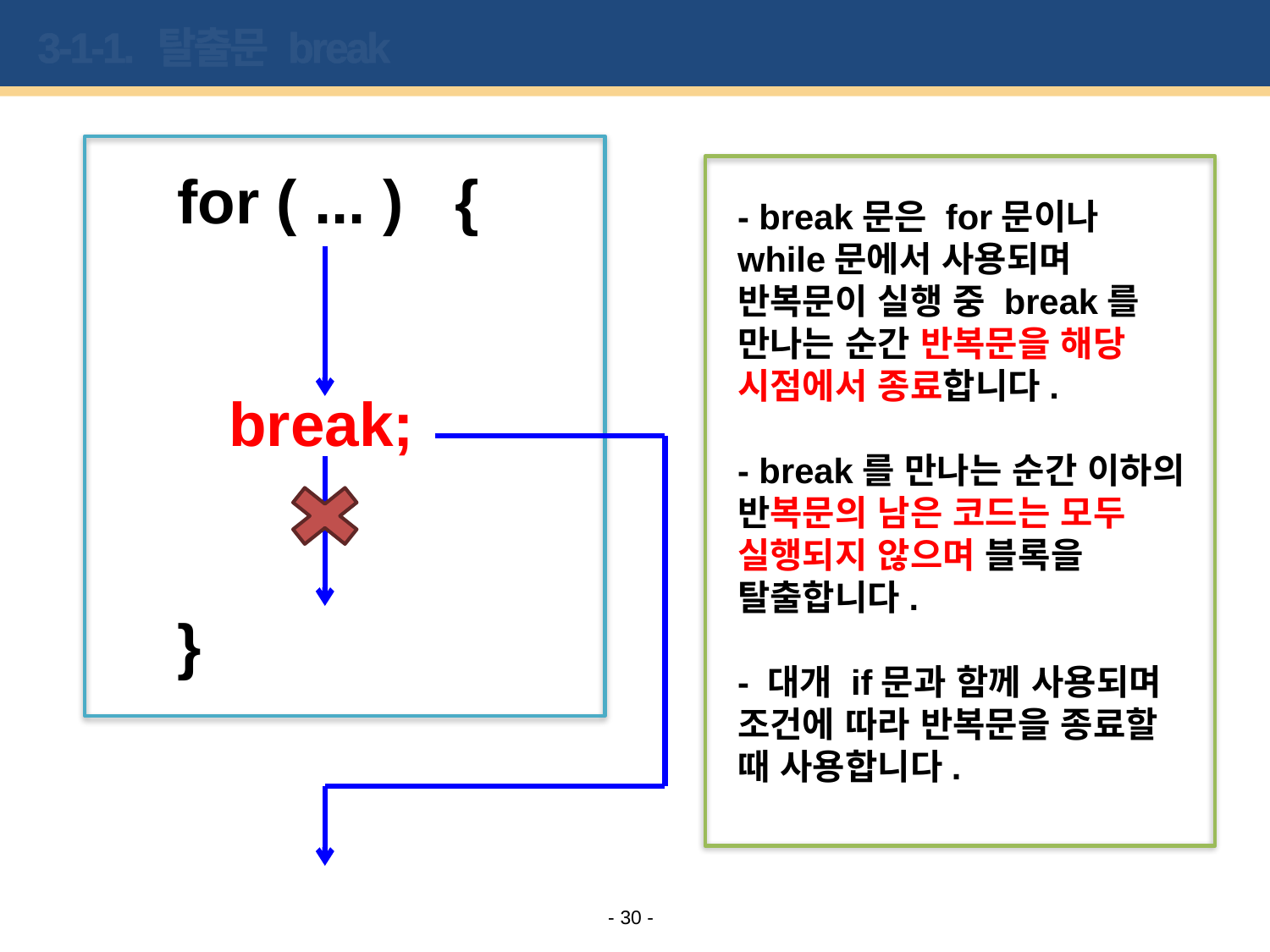

# 3-1-1. 탈출문 break

for ( ... )   {

   break;

}
- break문은 for문이나 while문에서 사용되며 반복문이 실행 중 break를 만나는 순간 반복문을 해당 시점에서 종료합니다.

- break를 만나는 순간 이하의 반복문의 남은 코드는 모두 실행되지 않으며 블록을 탈출합니다.

- 대개 if문과 함께 사용되며 조건에 따라 반복문을 종료할 때 사용합니다.